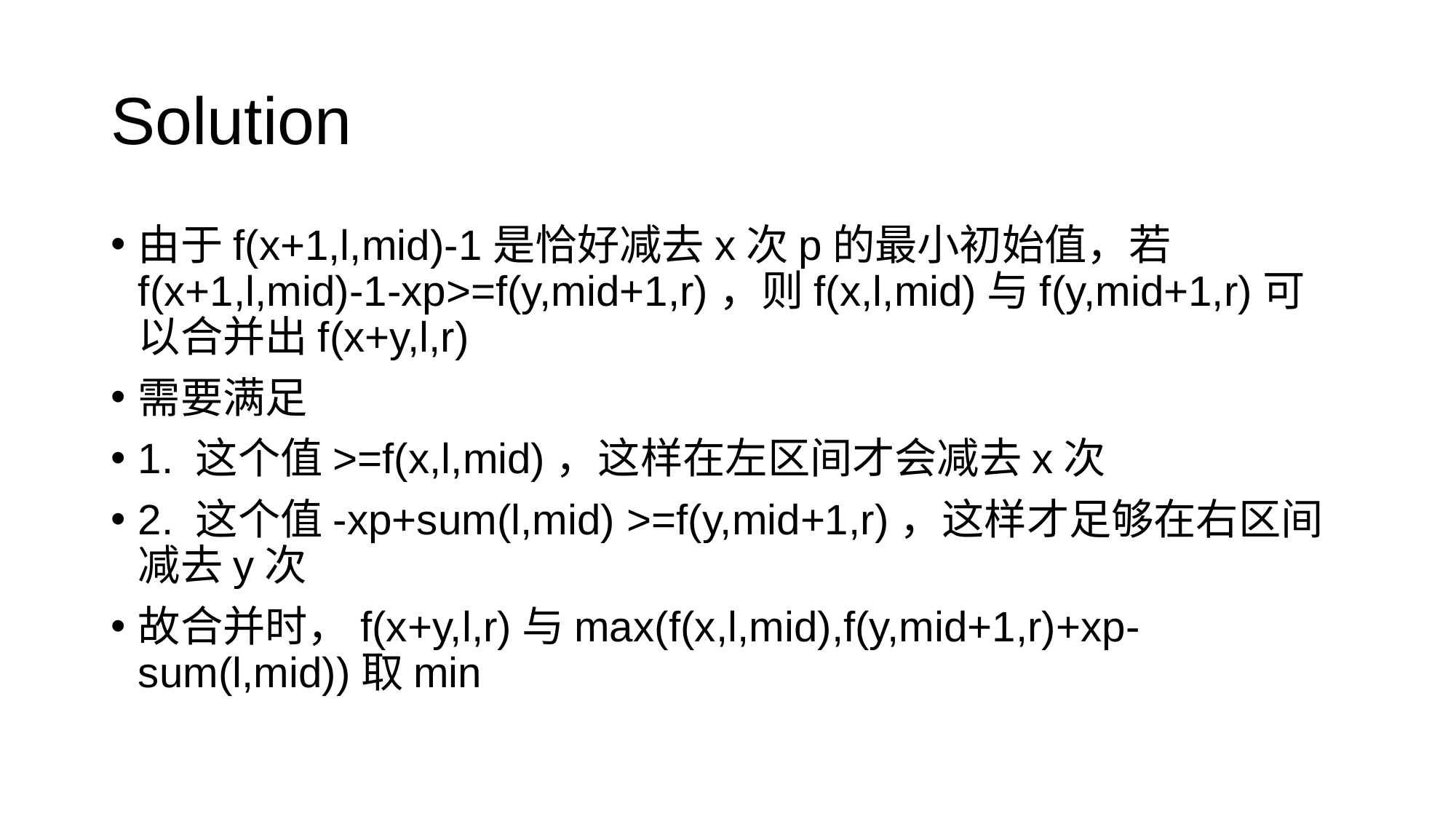

# Solution
由于f(x+1,l,mid)-1是恰好减去x次p的最小初始值，若f(x+1,l,mid)-1-xp>=f(y,mid+1,r)，则f(x,l,mid)与f(y,mid+1,r)可以合并出f(x+y,l,r)
需要满足
1. 这个值>=f(x,l,mid)，这样在左区间才会减去x次
2. 这个值-xp+sum(l,mid) >=f(y,mid+1,r)，这样才足够在右区间减去y次
故合并时，f(x+y,l,r)与max(f(x,l,mid),f(y,mid+1,r)+xp-sum(l,mid))取min